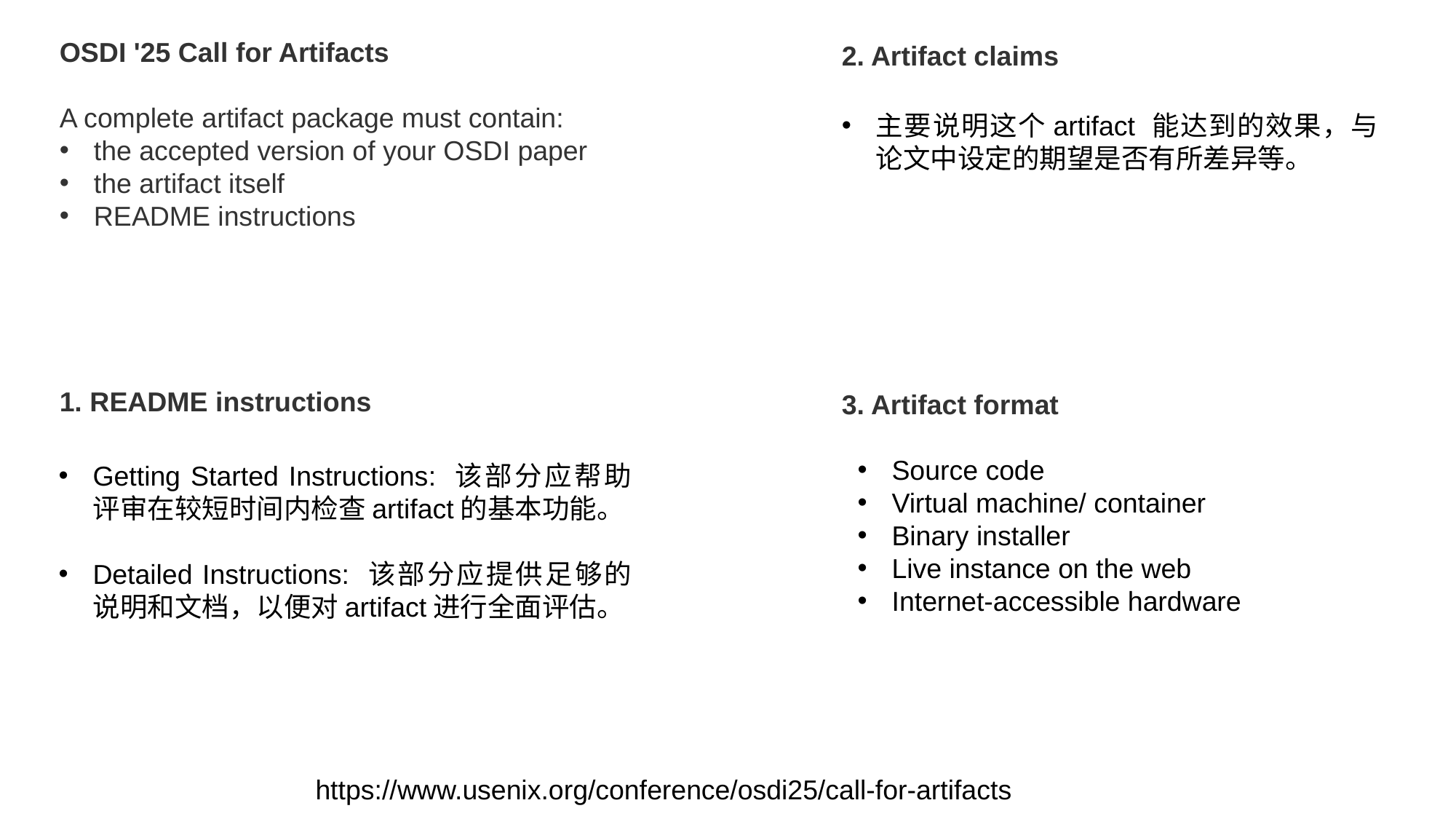

OSDI '25 Call for Artifacts

A complete artifact package must contain:
the accepted version of your OSDI paper
the artifact itself
README instructions

2. Artifact claims
主要说明这个artifact 能达到的效果，与论文中设定的期望是否有所差异等。
1. README instructions
3. Artifact format
Source code
Virtual machine/ container
Binary installer
Live instance on the web
Internet-accessible hardware
Getting Started Instructions: 该部分应帮助评审在较短时间内检查artifact的基本功能。

Detailed Instructions: 该部分应提供足够的说明和文档，以便对artifact进行全面评估。
https://www.usenix.org/conference/osdi25/call-for-artifacts